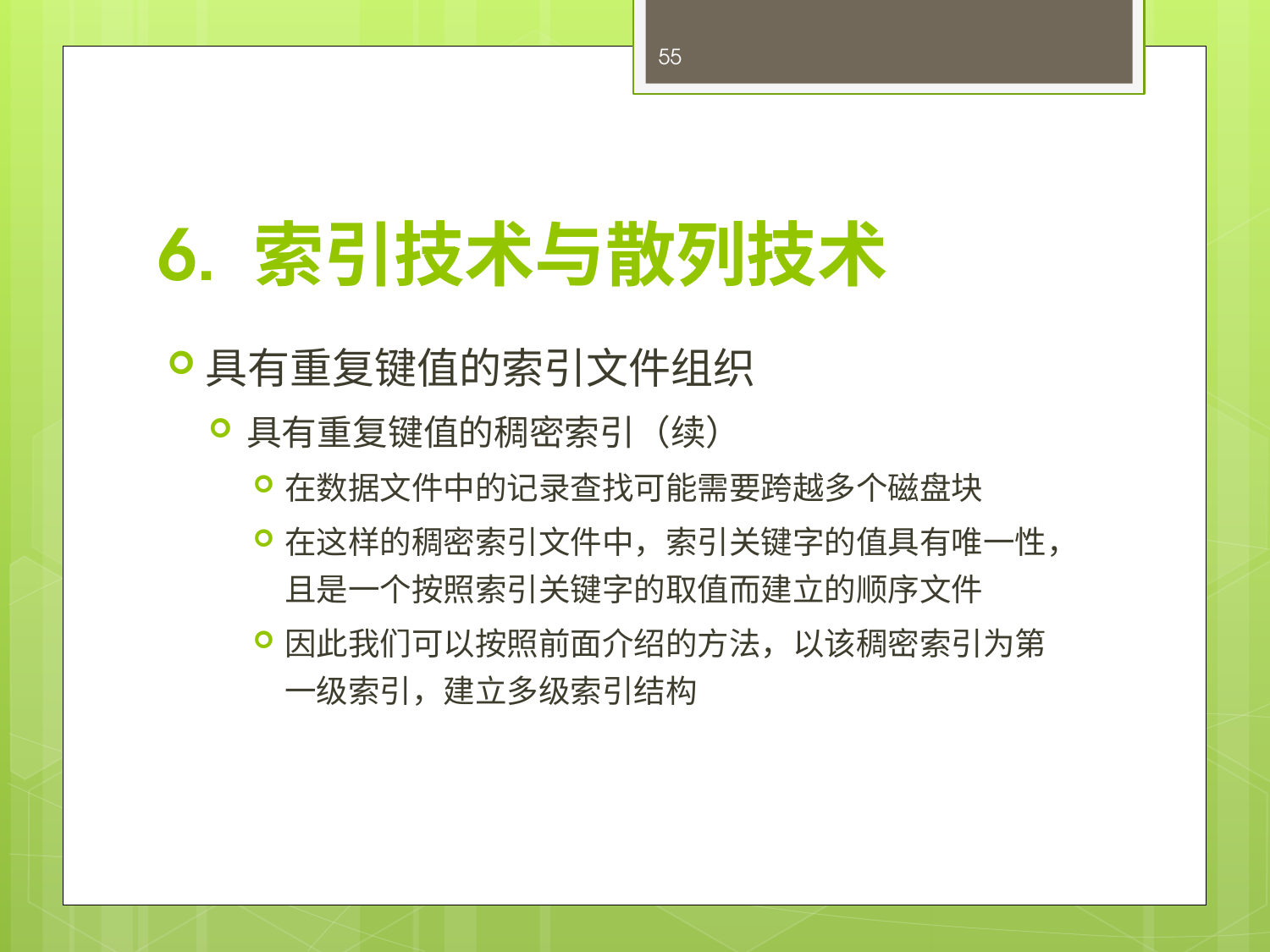

55
# 6. 索引技术与散列技术
具有重复键值的索引文件组织
具有重复键值的稠密索引（续）
在数据文件中的记录查找可能需要跨越多个磁盘块
在这样的稠密索引文件中，索引关键字的值具有唯一性，且是一个按照索引关键字的取值而建立的顺序文件
因此我们可以按照前面介绍的方法，以该稠密索引为第一级索引，建立多级索引结构